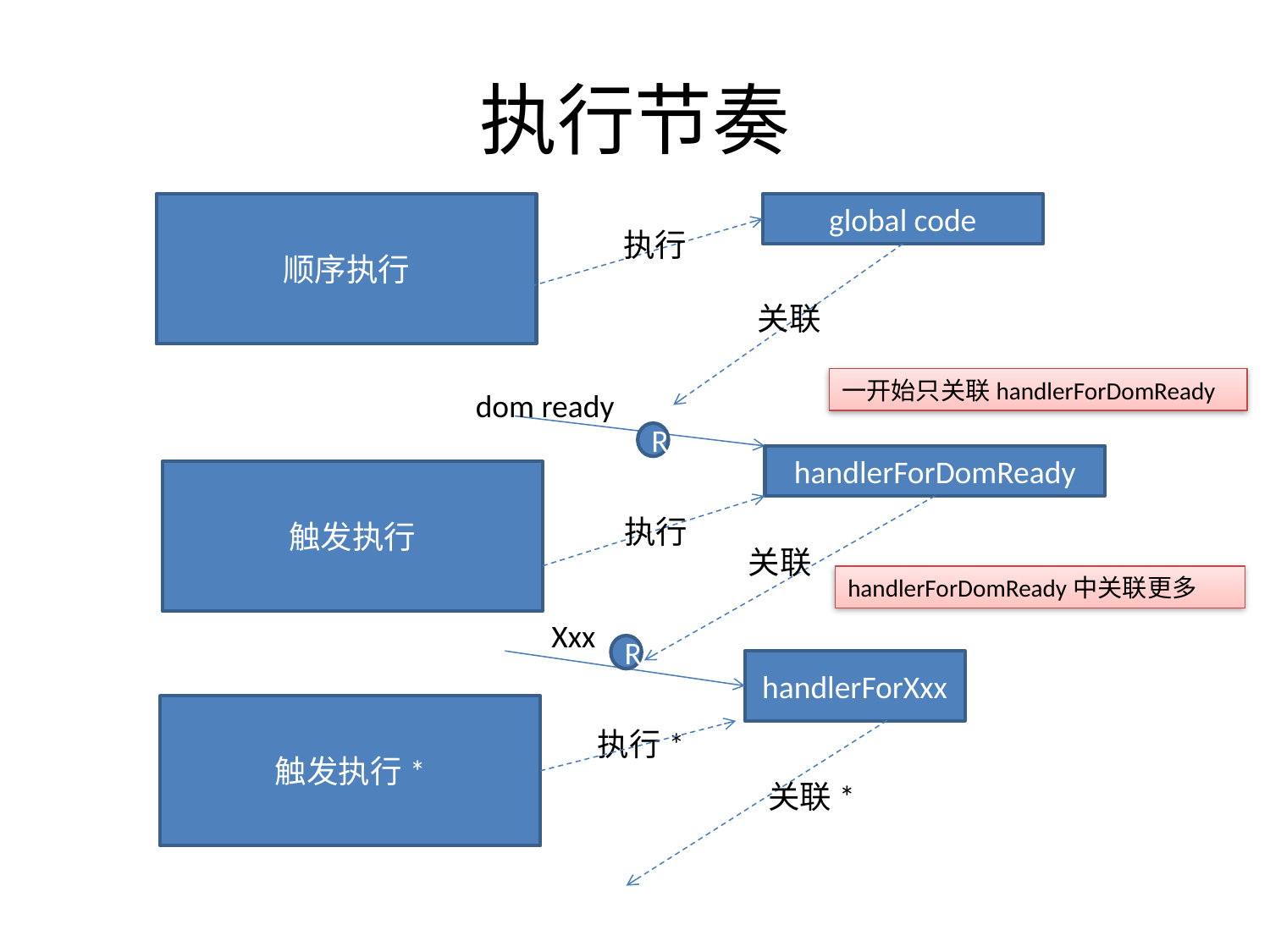

# 执行节奏
顺序执行
global code
执行
关联
一开始只关联handlerForDomReady
dom ready
R
handlerForDomReady
触发执行
执行
关联
handlerForDomReady中关联更多
Xxx
R
handlerForXxx
触发执行*
执行*
关联*